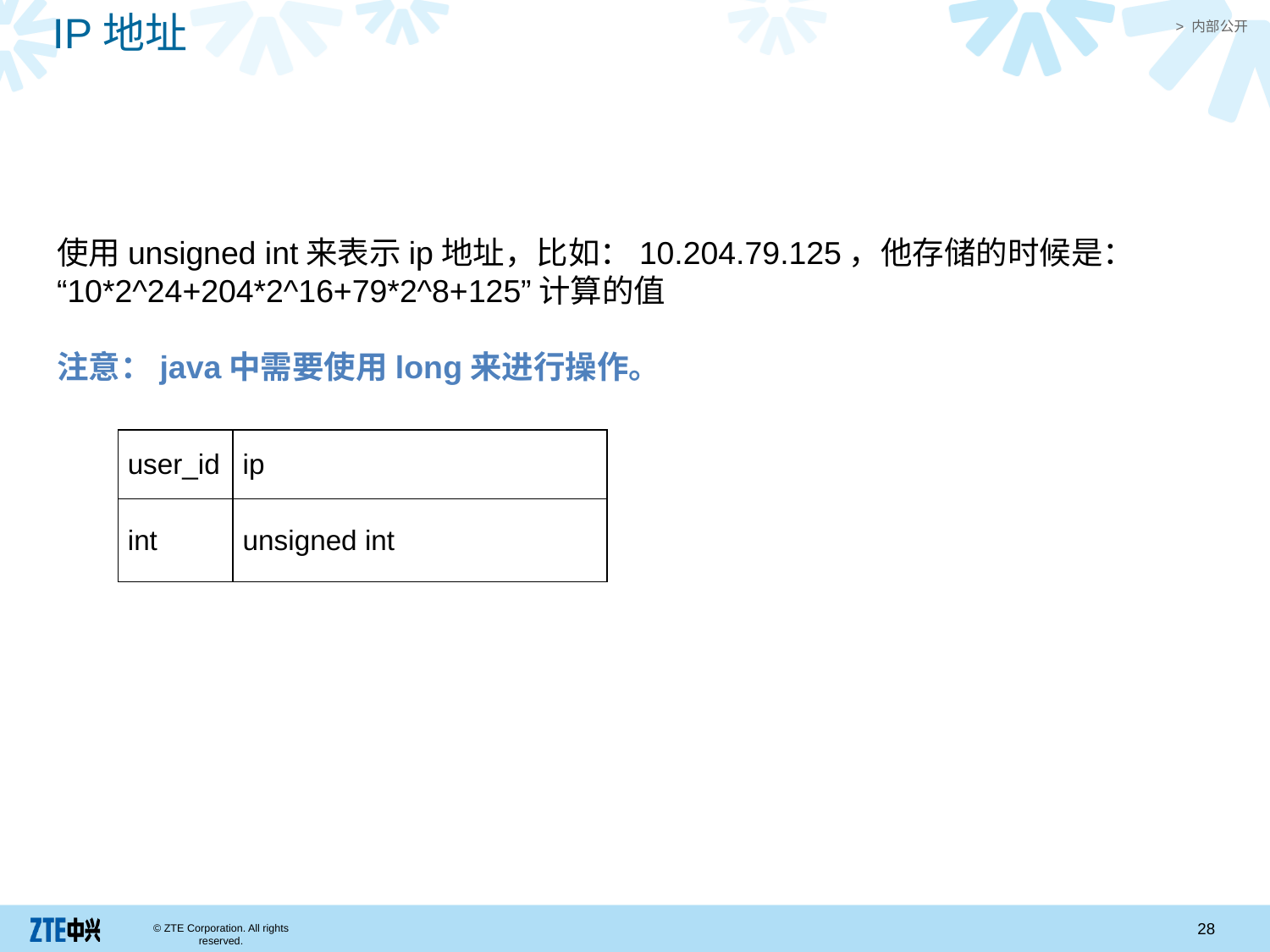

IP地址
使用unsigned int来表示ip地址，比如：10.204.79.125，他存储的时候是：
“10*2^24+204*2^16+79*2^8+125”计算的值

注意：java中需要使用long来进行操作。

| user\_id | ip |
| --- | --- |
| int | unsigned int |
28